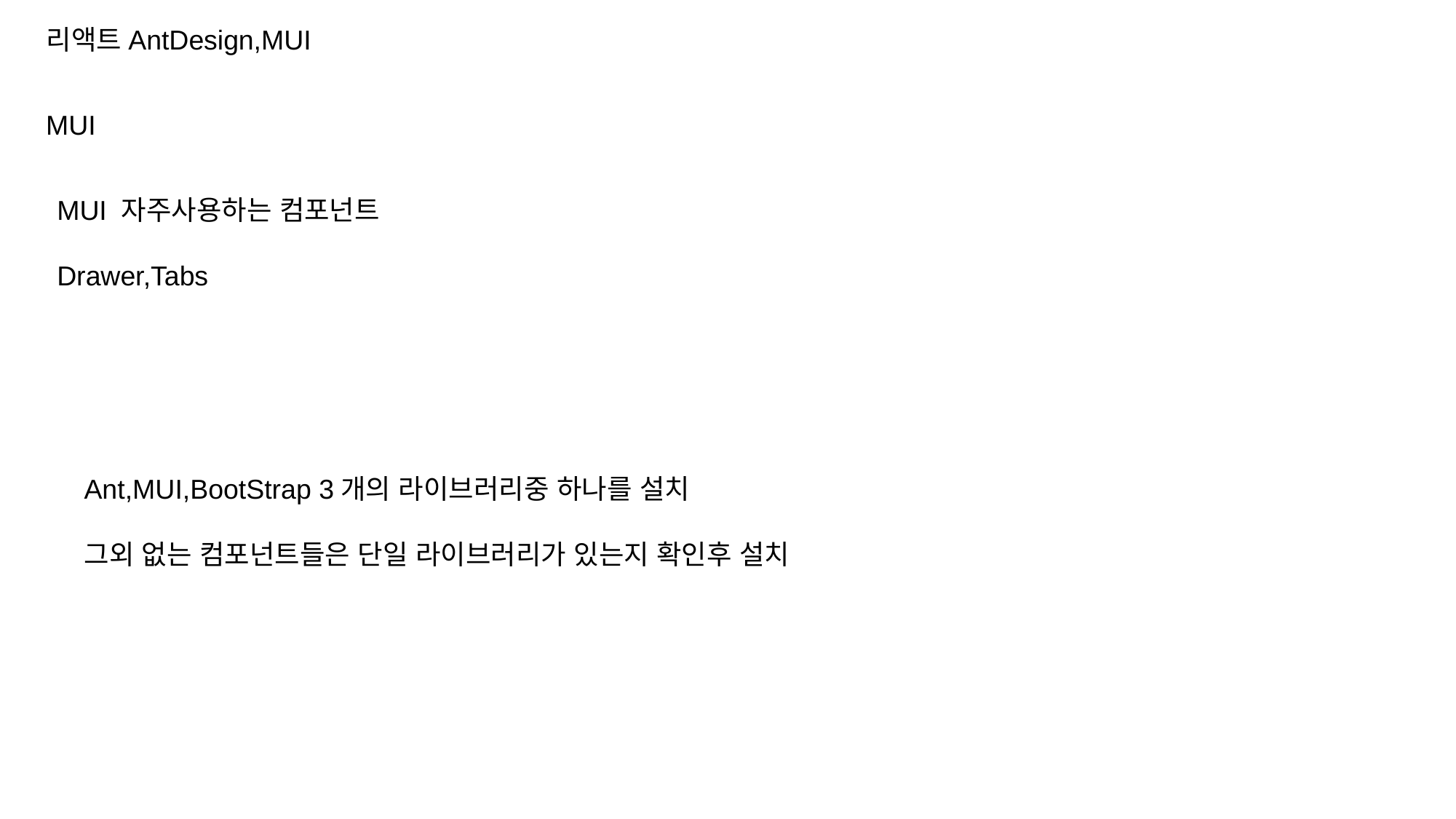

리액트AntDesign,MUI
MUI
MUI 자주사용하는 컴포넌트

Drawer,Tabs
Ant,MUI,BootStrap 3개의 라이브러리중 하나를 설치

그외 없는 컴포넌트들은 단일 라이브러리가 있는지 확인후 설치